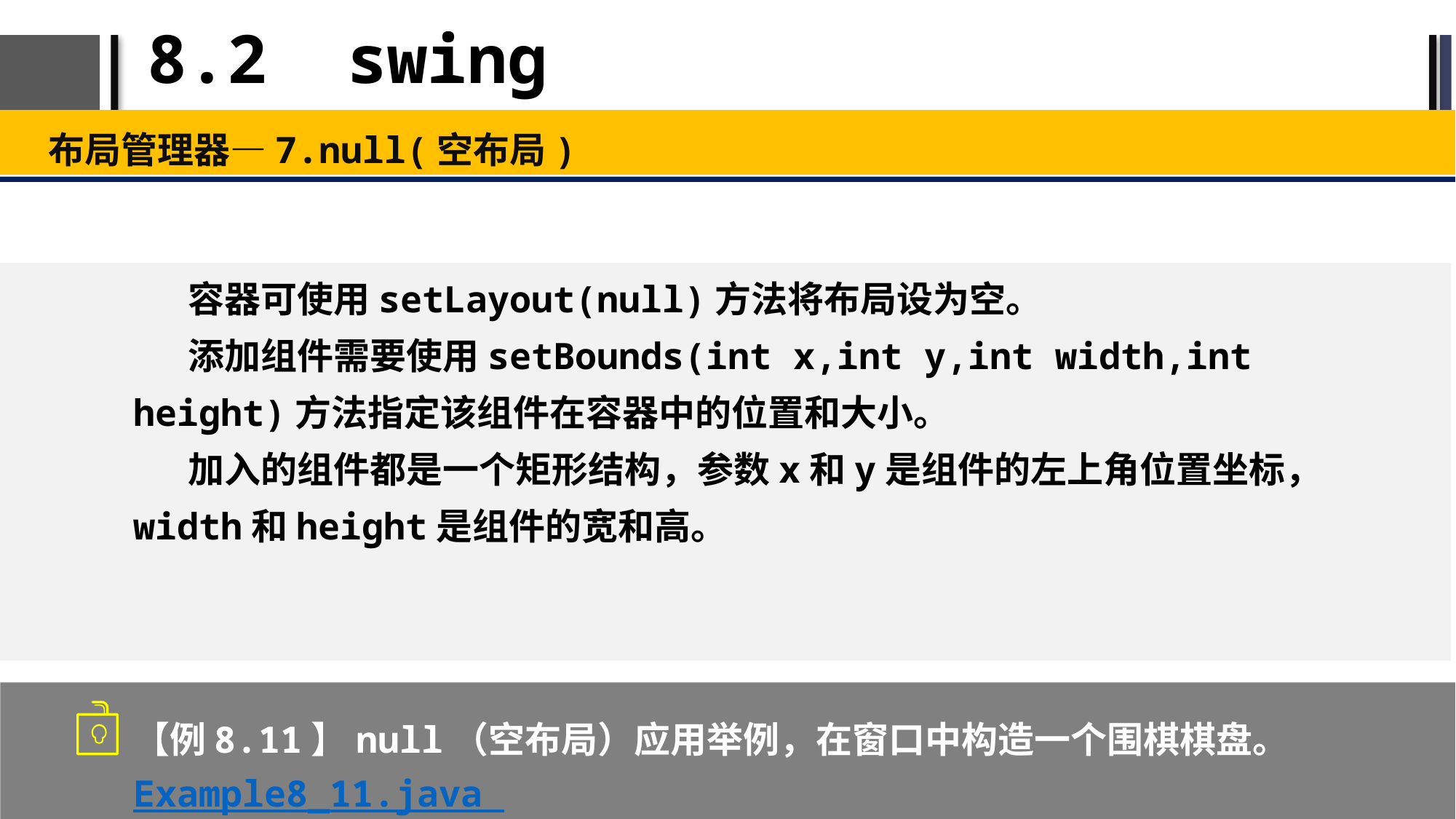

# 8.2  swing

布局管理器—7.null(空布局)

容器可使用setLayout(null)方法将布局设为空。
添加组件需要使用setBounds(int x,int y,int width,int height)方法指定该组件在容器中的位置和大小。
加入的组件都是一个矩形结构，参数x和y是组件的左上角位置坐标，width和height是组件的宽和高。

【例8.11】null（空布局）应用举例，在窗口中构造一个围棋棋盘。Example8_11.java